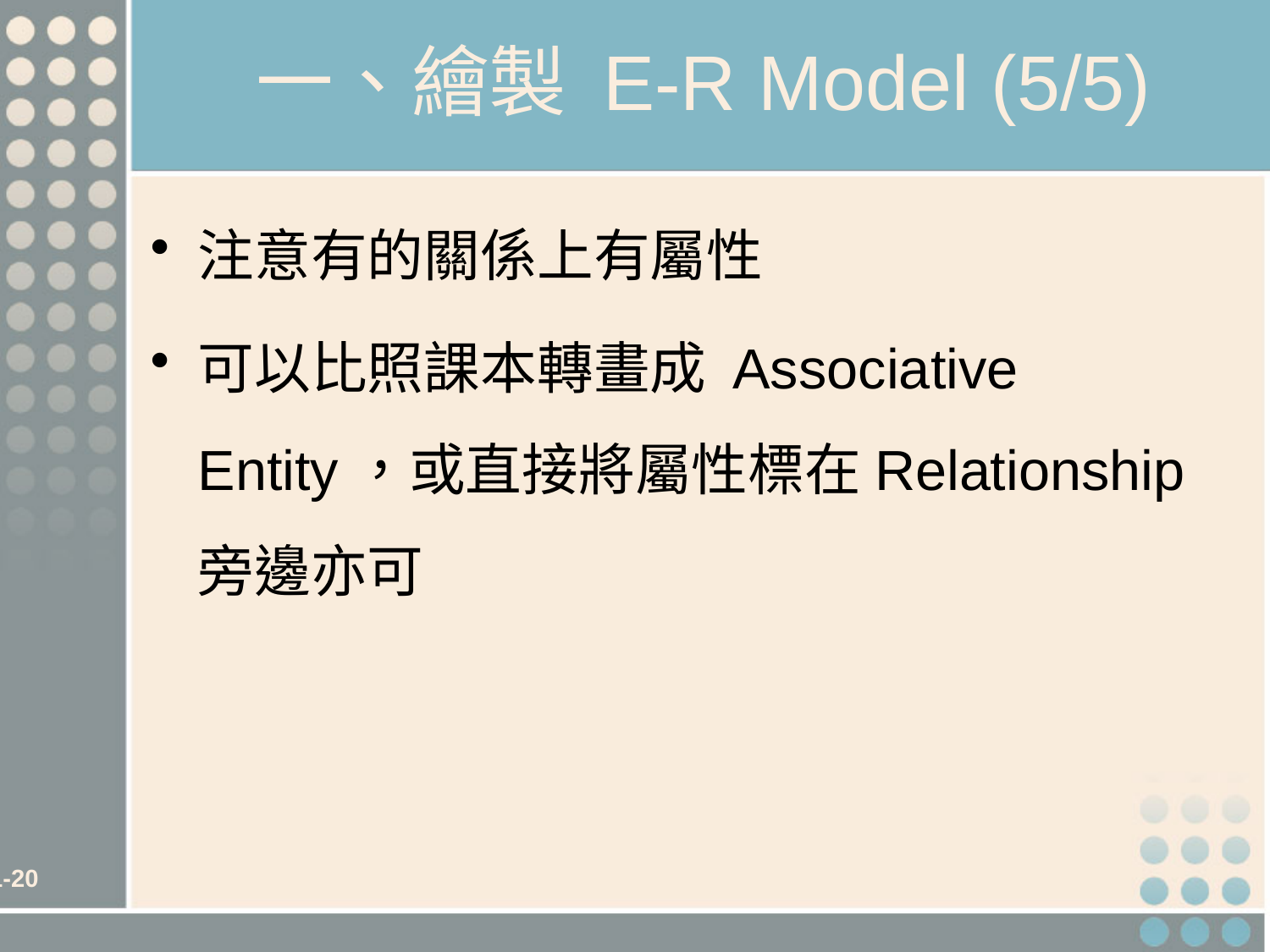

# 一、繪製 E-R Model (5/5)
注意有的關係上有屬性
可以比照課本轉畫成 Associative Entity，或直接將屬性標在Relationship旁邊亦可